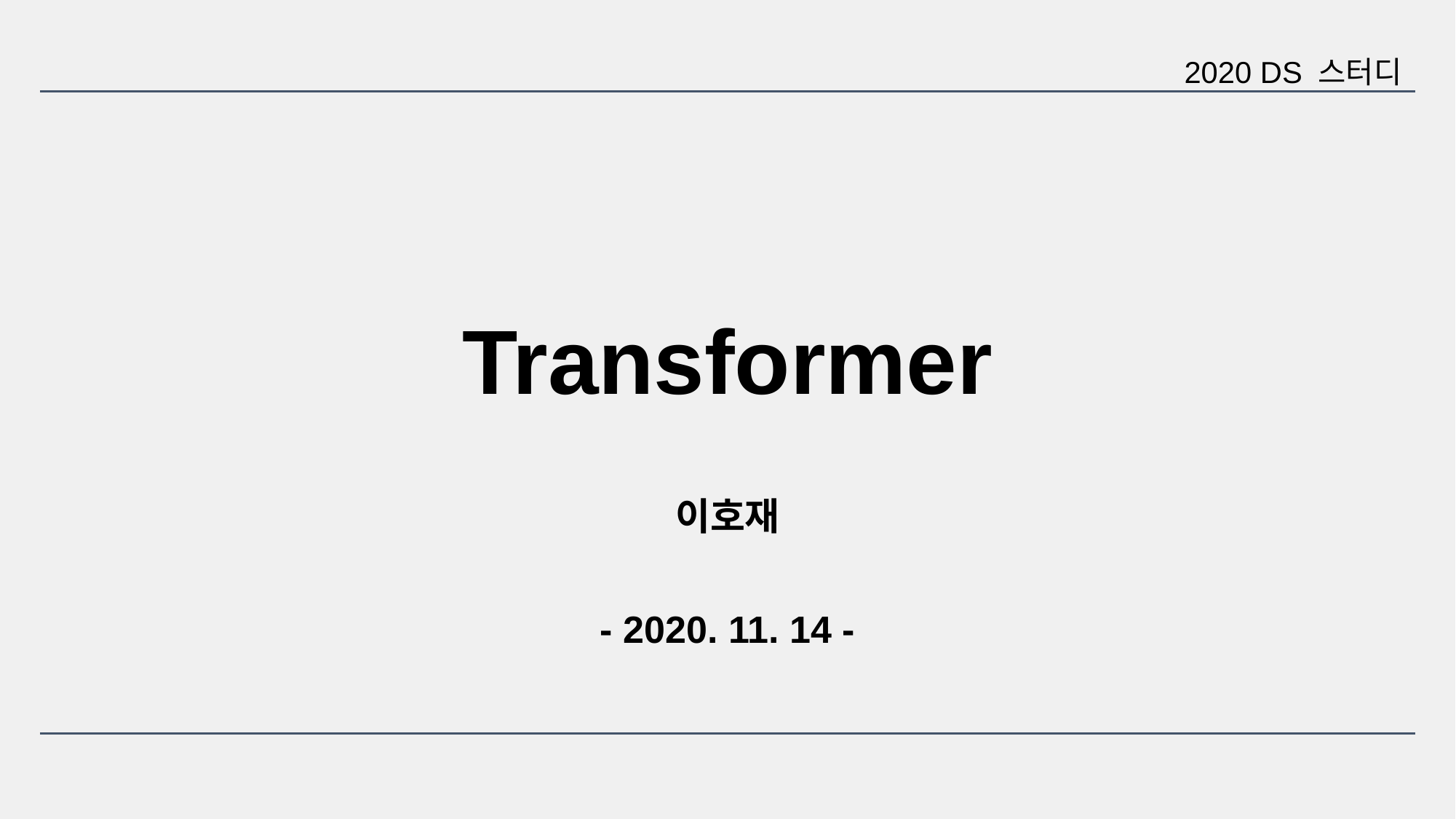

2020 DS 스터디
# Transformer
이호재

- 2020. 11. 14 -